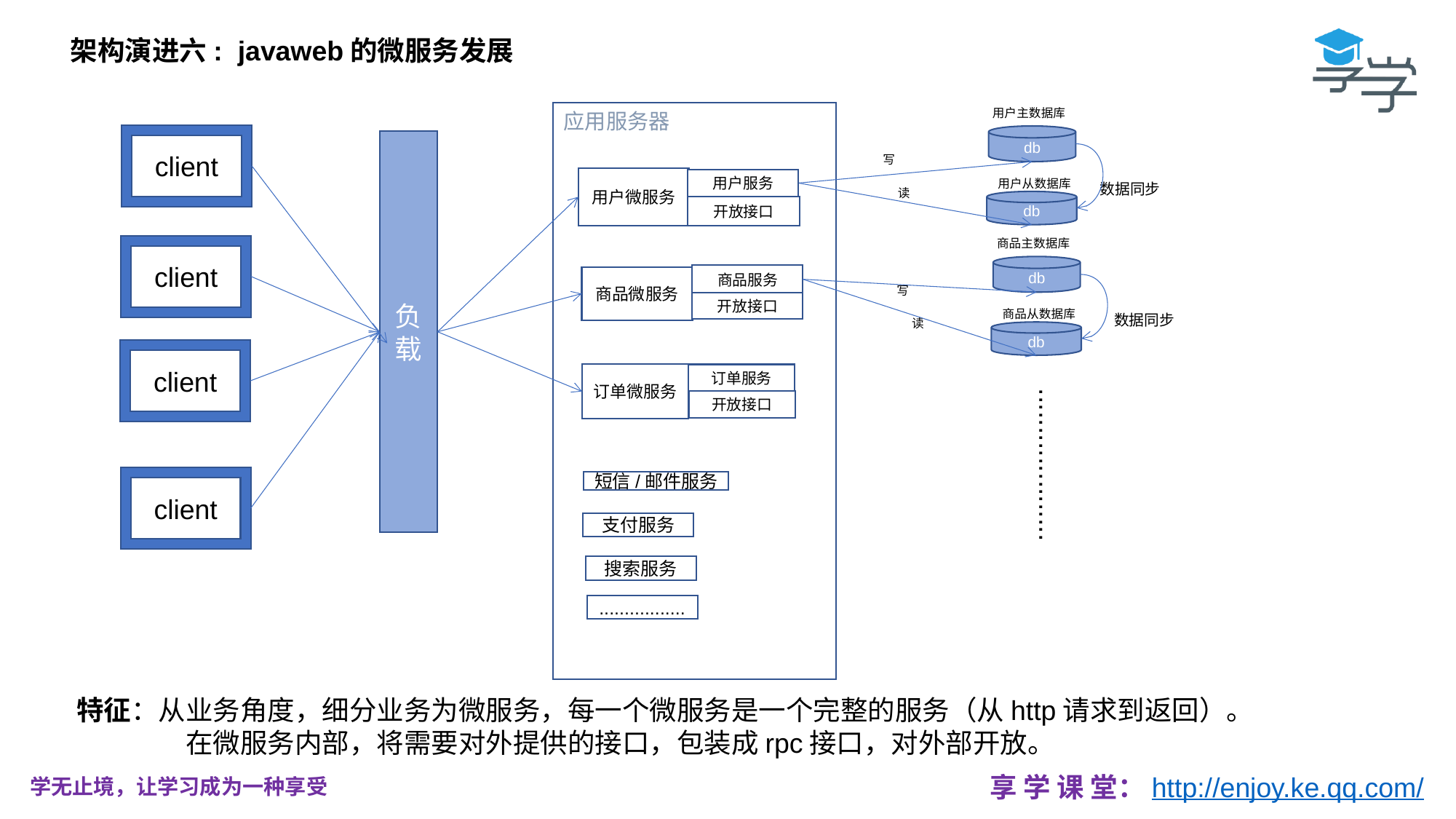

架构演进六:  javaweb的微服务发展
用户主数据库
应用服务器
client
db
负载
写
用户微服务
用户服务
用户从数据库
数据同步
读
db
开放接口
商品主数据库
client
db
商品服务
商品微服务
写
开放接口
商品从数据库
数据同步
读
db
client
订单微服务
订单服务
....................
开放接口
client
短信/邮件服务
支付服务
搜索服务
.................
特征：从业务角度，细分业务为微服务，每一个微服务是一个完整的服务（从http请求到返回）。
	在微服务内部，将需要对外提供的接口，包装成rpc接口，对外部开放。